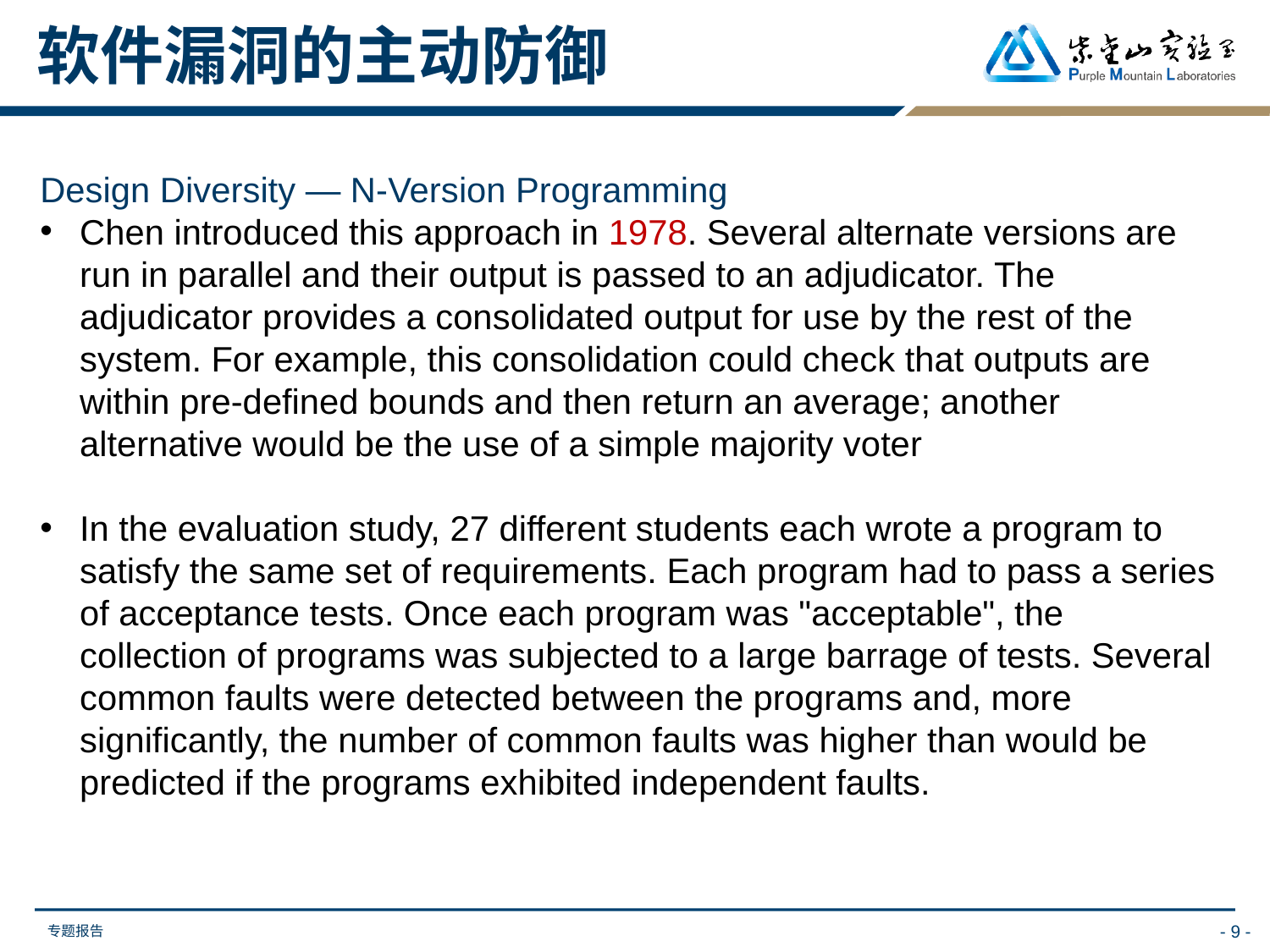

软件漏洞的主动防御
Design Diversity — N-Version Programming
Chen introduced this approach in 1978. Several alternate versions are run in parallel and their output is passed to an adjudicator. The adjudicator provides a consolidated output for use by the rest of the system. For example, this consolidation could check that outputs are within pre-defined bounds and then return an average; another alternative would be the use of a simple majority voter

In the evaluation study, 27 different students each wrote a program to satisfy the same set of requirements. Each program had to pass a series of acceptance tests. Once each program was "acceptable", the collection of programs was subjected to a large barrage of tests. Several common faults were detected between the programs and, more significantly, the number of common faults was higher than would be predicted if the programs exhibited independent faults.